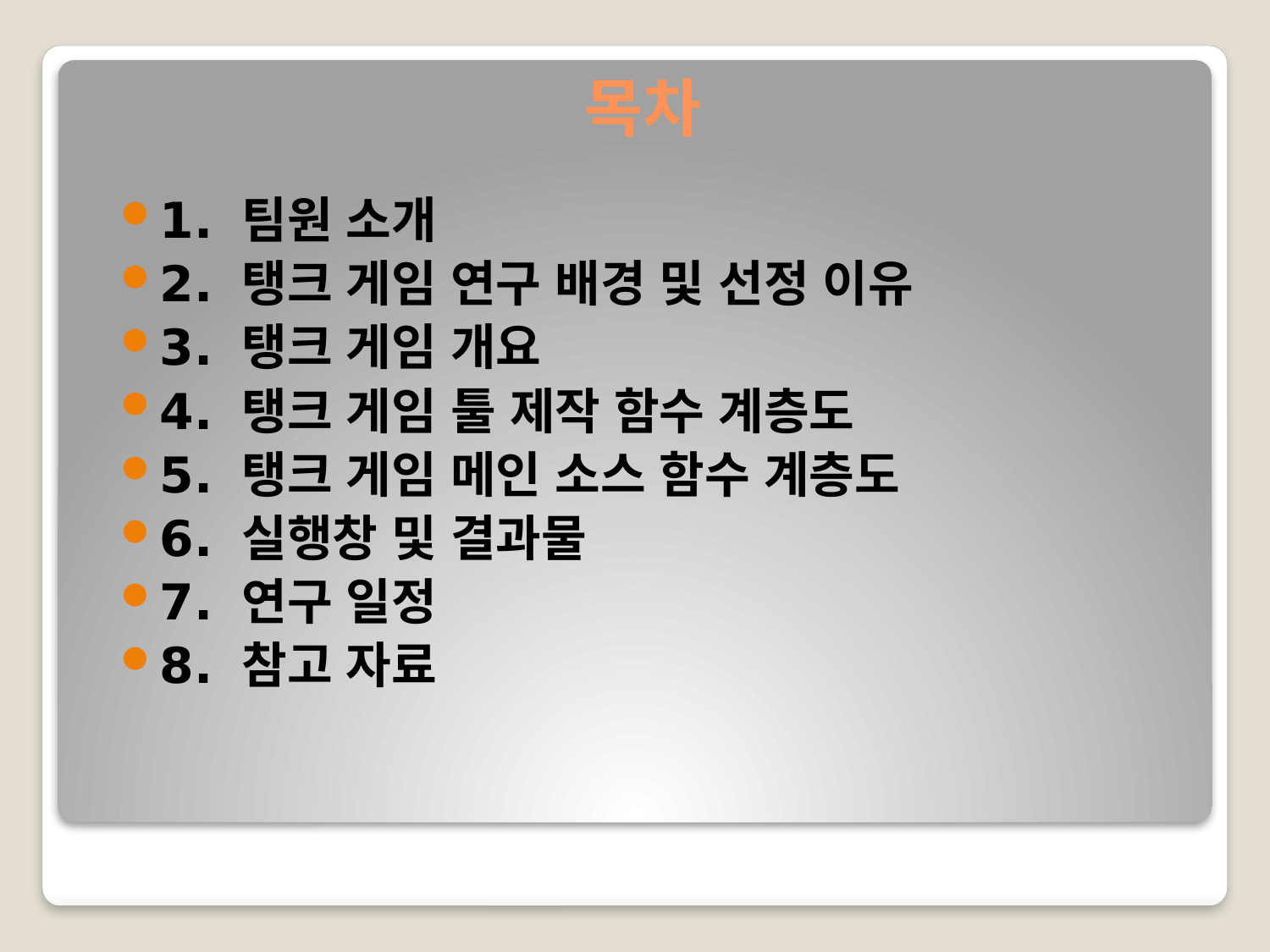

# 목차
1. 팀원 소개
2. 탱크 게임 연구 배경 및 선정 이유
3. 탱크 게임 개요
4. 탱크 게임 툴 제작 함수 계층도
5. 탱크 게임 메인 소스 함수 계층도
6. 실행창 및 결과물
7. 연구 일정
8. 참고 자료